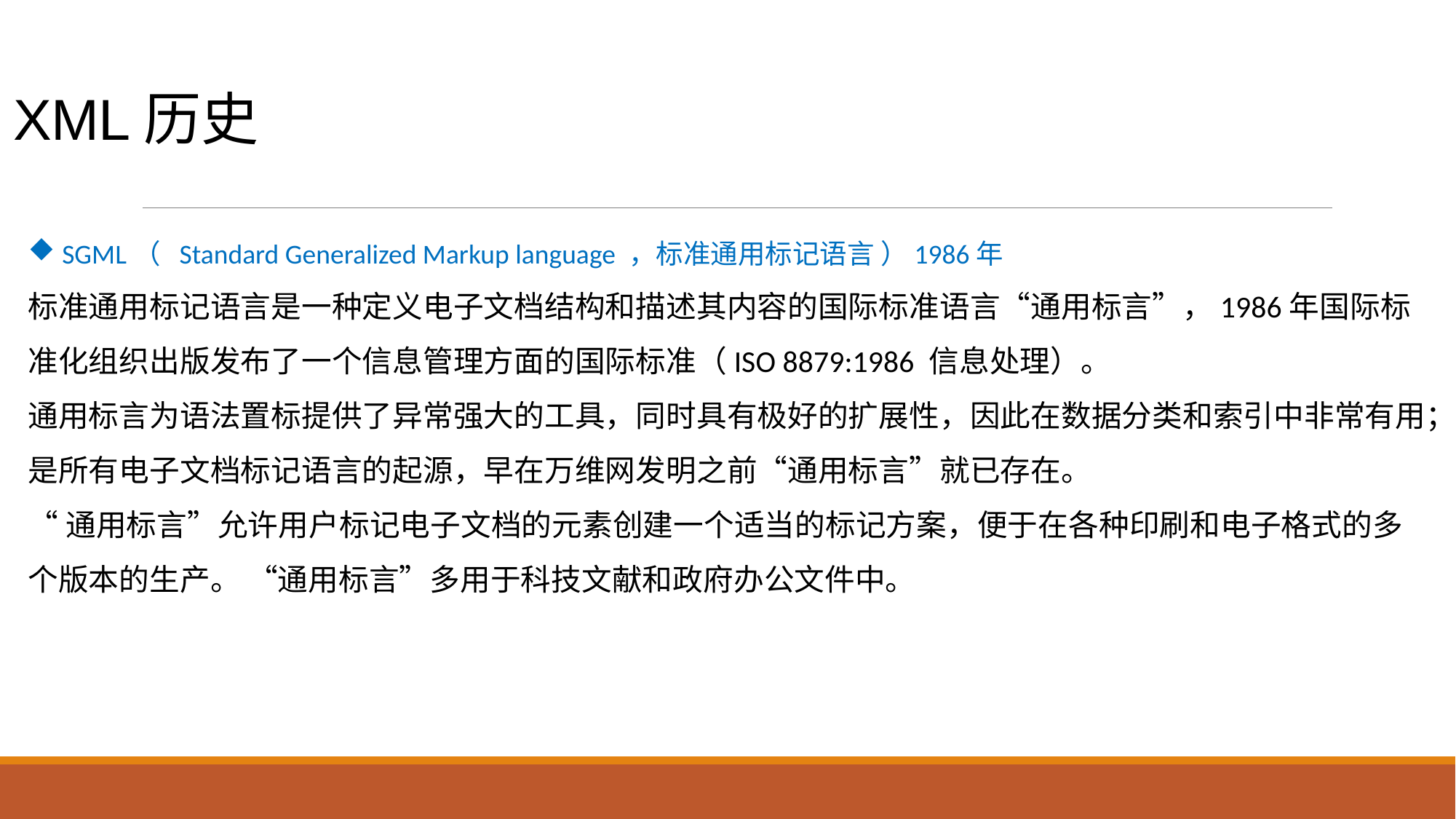

# XML历史
SGML（  Standard Generalized Markup language ，标准通用标记语言 ）1986年
标准通用标记语言是一种定义电子文档结构和描述其内容的国际标准语言“通用标言”，1986年国际标准化组织出版发布了一个信息管理方面的国际标准（ISO 8879:1986 信息处理）。
通用标言为语法置标提供了异常强大的工具，同时具有极好的扩展性，因此在数据分类和索引中非常有用；是所有电子文档标记语言的起源，早在万维网发明之前“通用标言”就已存在。
“通用标言”允许用户标记电子文档的元素创建一个适当的标记方案，便于在各种印刷和电子格式的多个版本的生产。 “通用标言”多用于科技文献和政府办公文件中。